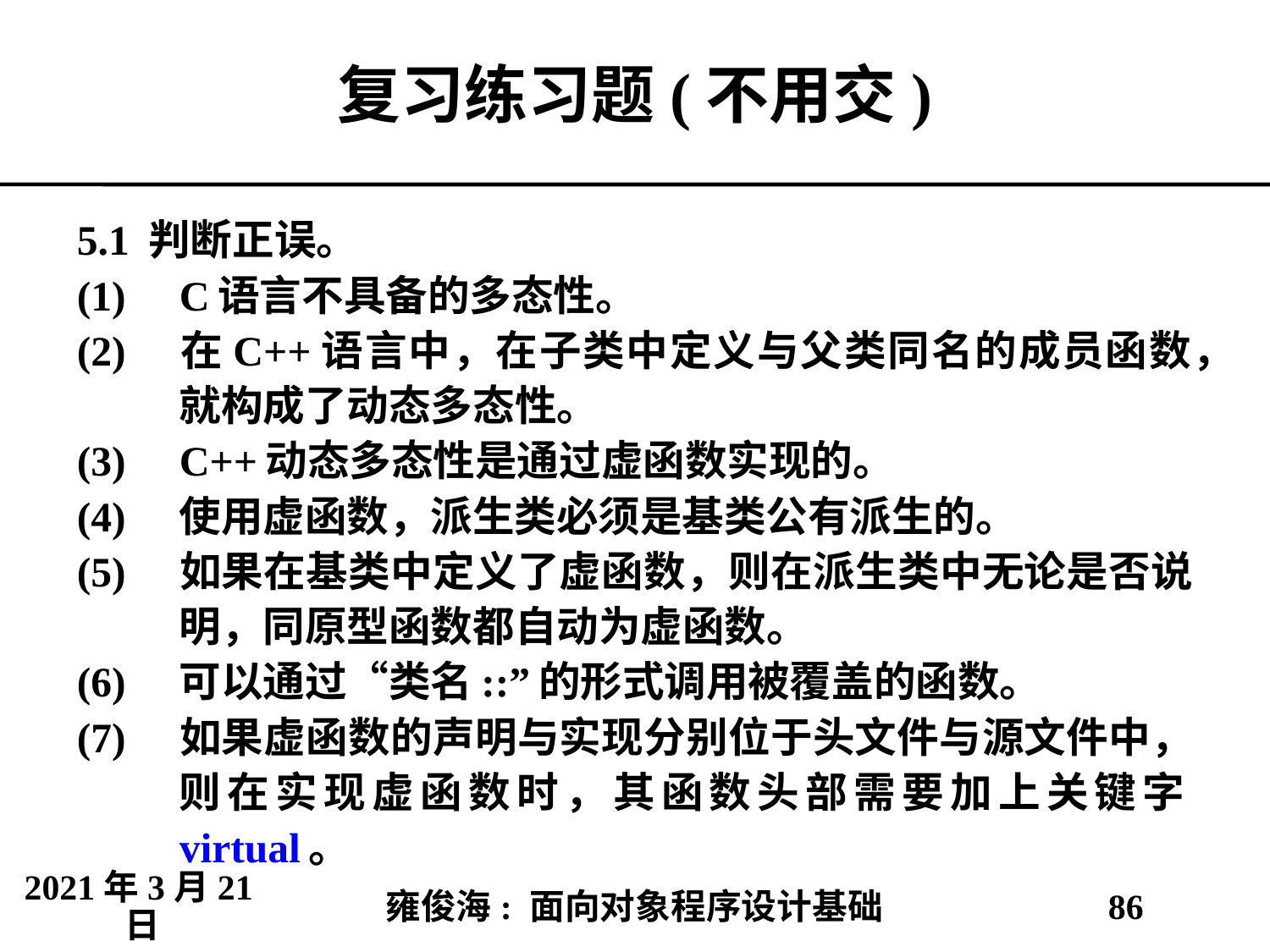

# 复习练习题(不用交)

5.1 判断正误。
(1)	C语言不具备的多态性。
(2)	在C++语言中，在子类中定义与父类同名的成员函数，就构成了动态多态性。
(3)	C++动态多态性是通过虚函数实现的。
(4)	使用虚函数，派生类必须是基类公有派生的。
(5)	如果在基类中定义了虚函数，则在派生类中无论是否说明，同原型函数都自动为虚函数。
(6)	可以通过“类名::”的形式调用被覆盖的函数。
(7)	如果虚函数的声明与实现分别位于头文件与源文件中，则在实现虚函数时，其函数头部需要加上关键字virtual。
2021年3月21日
雍俊海: 面向对象程序设计基础
86